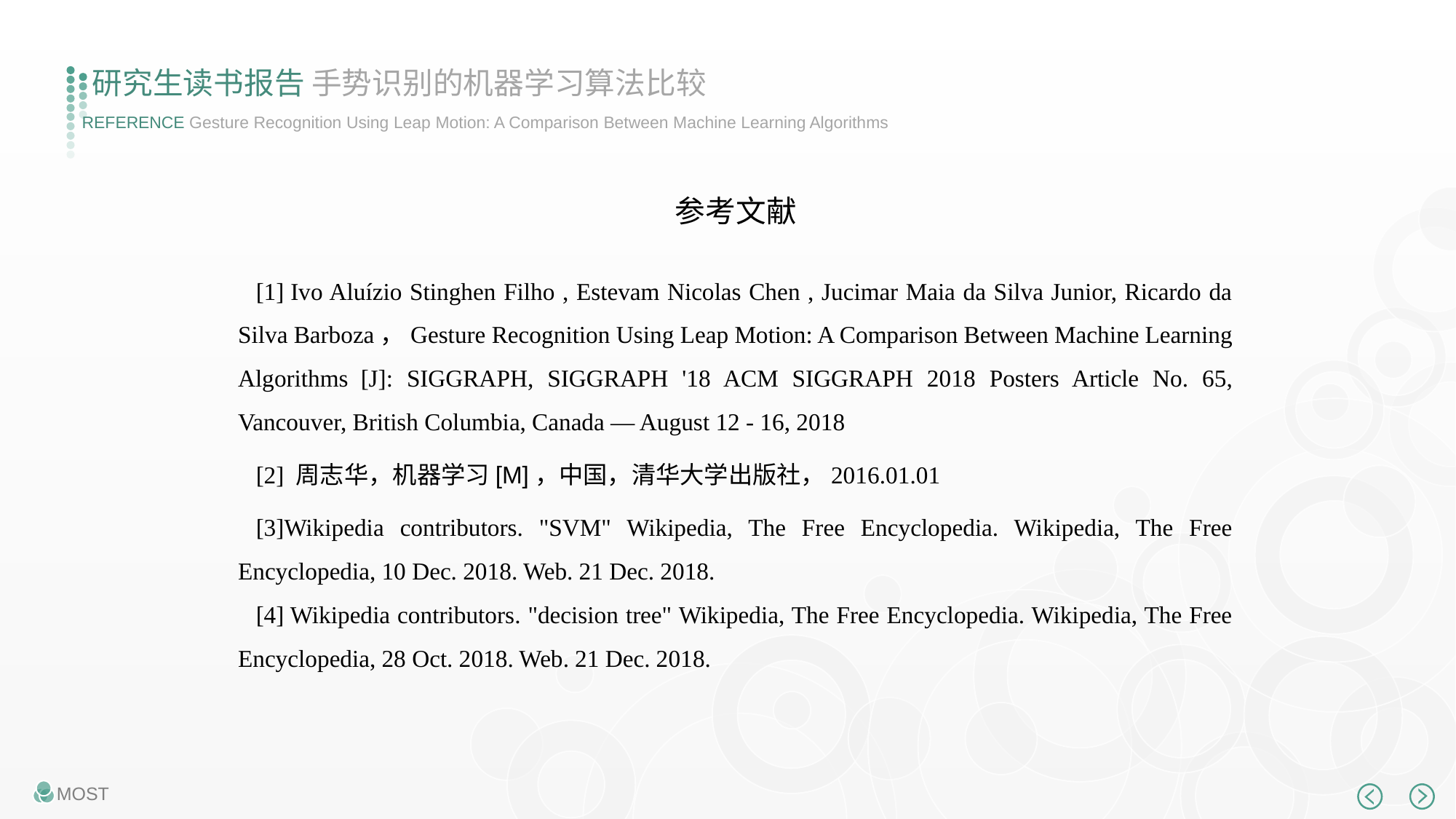

研究生读书报告 手势识别的机器学习算法比较
REFERENCE Gesture Recognition Using Leap Motion: A Comparison Between Machine Learning Algorithms

参考文献

[1] Ivo Aluízio Stinghen Filho , Estevam Nicolas Chen , Jucimar Maia da Silva Junior, Ricardo da Silva Barboza，Gesture Recognition Using Leap Motion: A Comparison Between Machine Learning Algorithms [J]: SIGGRAPH, SIGGRAPH '18 ACM SIGGRAPH 2018 Posters Article No. 65, Vancouver, British Columbia, Canada — August 12 - 16, 2018
[2] 周志华，机器学习[M]，中国，清华大学出版社，2016.01.01
[3]Wikipedia contributors. "SVM" Wikipedia, The Free Encyclopedia. Wikipedia, The Free Encyclopedia, 10 Dec. 2018. Web. 21 Dec. 2018.
[4] Wikipedia contributors. "decision tree" Wikipedia, The Free Encyclopedia. Wikipedia, The Free Encyclopedia, 28 Oct. 2018. Web. 21 Dec. 2018.